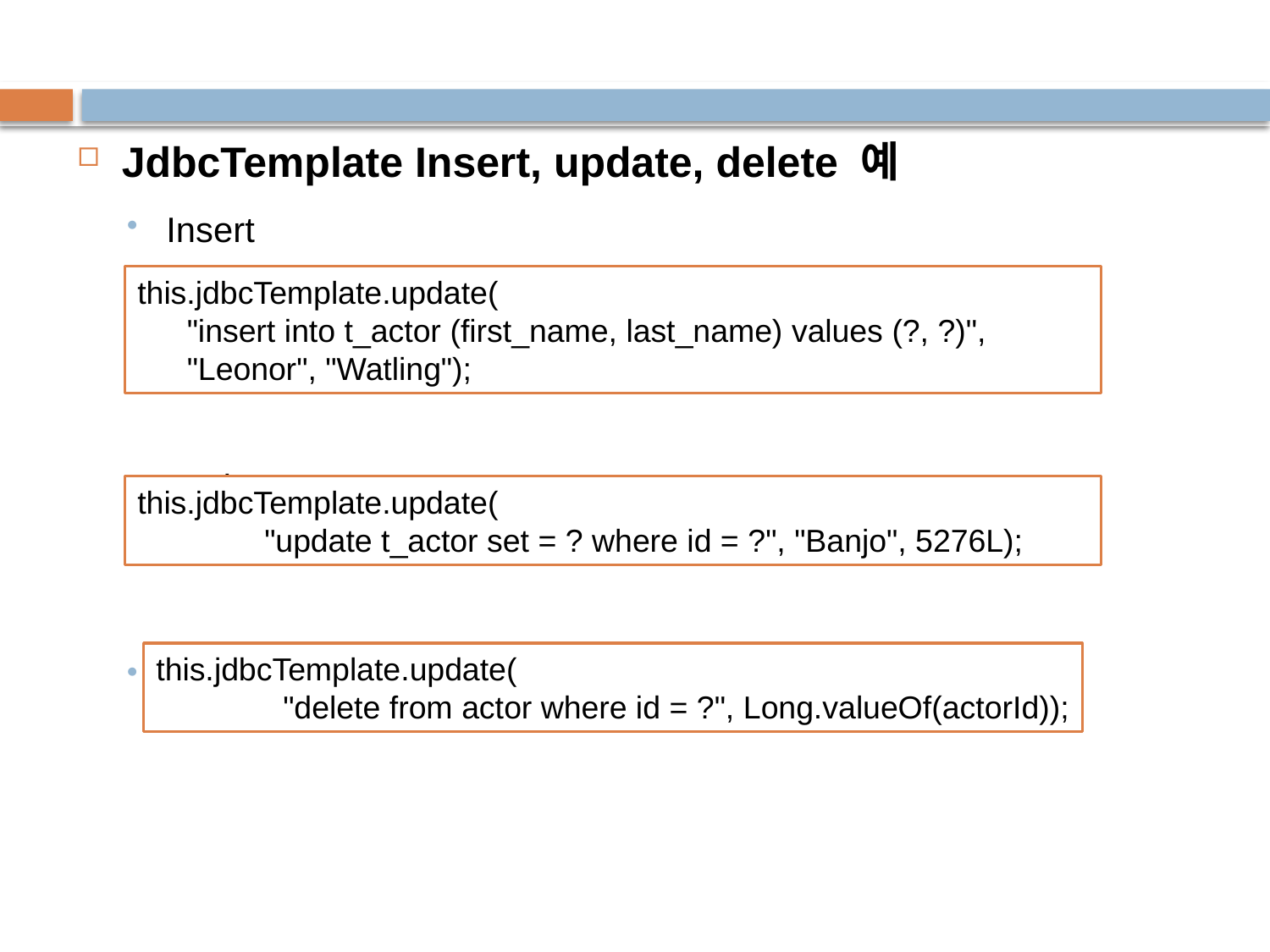

#
JdbcTemplate Insert, update, delete 예
Insert

Update

delete

this.jdbcTemplate.update(
	"insert into t_actor (first_name, last_name) values (?, ?)",
	"Leonor", "Watling");
this.jdbcTemplate.update(
	"update t_actor set = ? where id = ?", "Banjo", 5276L);
this.jdbcTemplate.update(
	"delete from actor where id = ?", Long.valueOf(actorId));